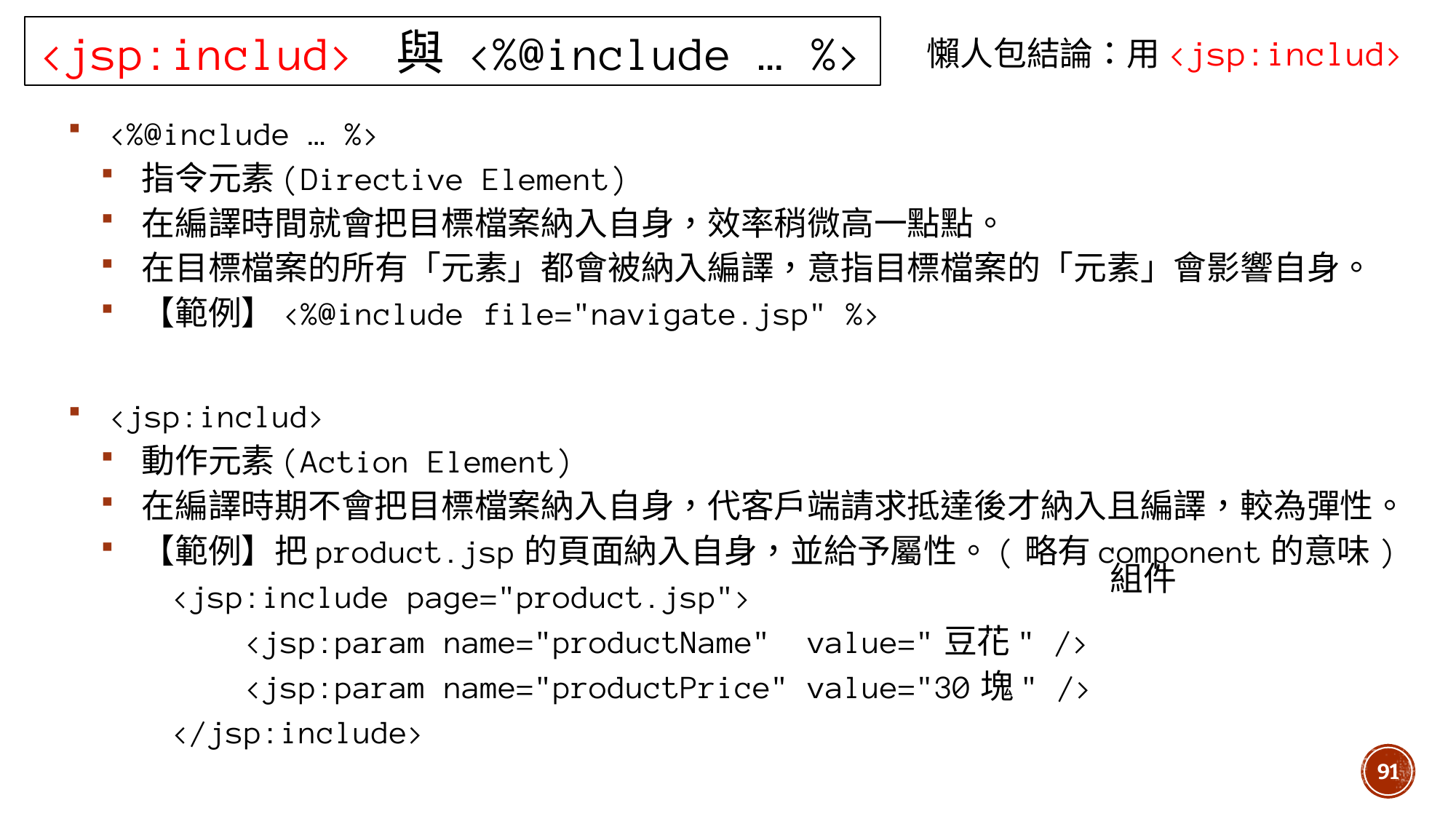

<jsp:includ> 與 <%@include … %>
懶人包結論：用<jsp:includ>
<%@include … %>
指令元素(Directive Element)
在編譯時間就會把目標檔案納入自身，效率稍微高一點點。
在目標檔案的所有「元素」都會被納入編譯，意指目標檔案的「元素」會影響自身。
【範例】<%@include file="navigate.jsp" %>

<jsp:includ>
動作元素(Action Element)
在編譯時期不會把目標檔案納入自身，代客戶端請求抵達後才納入且編譯，較為彈性。
【範例】把product.jsp的頁面納入自身，並給予屬性。(略有component的意味)
<jsp:include page="product.jsp">
    <jsp:param name="productName"  value="豆花" />
    <jsp:param name="productPrice" value="30塊" />
</jsp:include>

組件
91